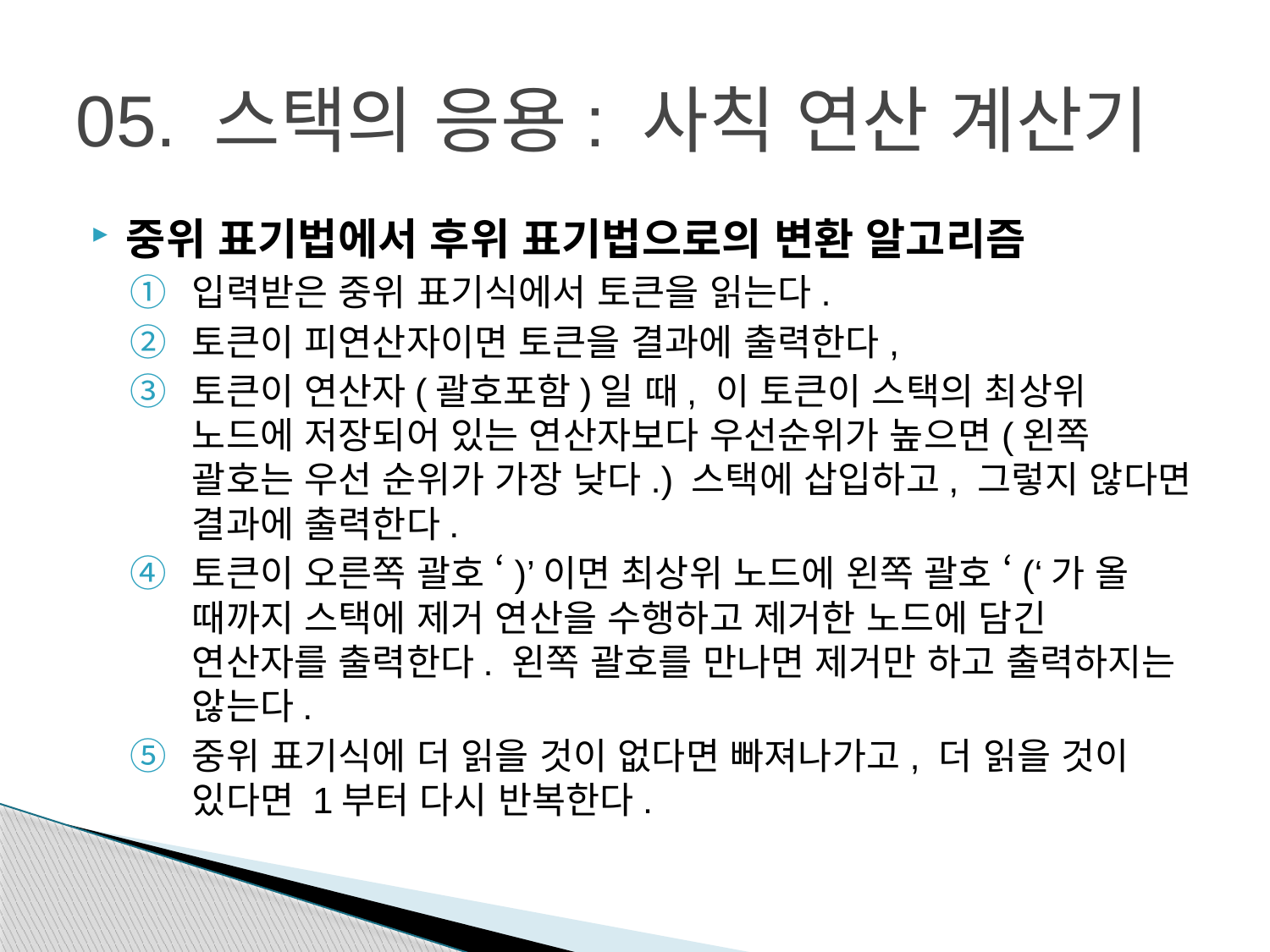

# 05. 스택의 응용: 사칙 연산 계산기
중위 표기법에서 후위 표기법으로의 변환 알고리즘
입력받은 중위 표기식에서 토큰을 읽는다.
토큰이 피연산자이면 토큰을 결과에 출력한다,
토큰이 연산자(괄호포함)일 때, 이 토큰이 스택의 최상위 노드에 저장되어 있는 연산자보다 우선순위가 높으면(왼쪽 괄호는 우선 순위가 가장 낮다.) 스택에 삽입하고, 그렇지 않다면 결과에 출력한다.
토큰이 오른쪽 괄호 ‘)’이면 최상위 노드에 왼쪽 괄호 ‘(‘가 올 때까지 스택에 제거 연산을 수행하고 제거한 노드에 담긴 연산자를 출력한다. 왼쪽 괄호를 만나면 제거만 하고 출력하지는 않는다.
중위 표기식에 더 읽을 것이 없다면 빠져나가고, 더 읽을 것이 있다면 1부터 다시 반복한다.